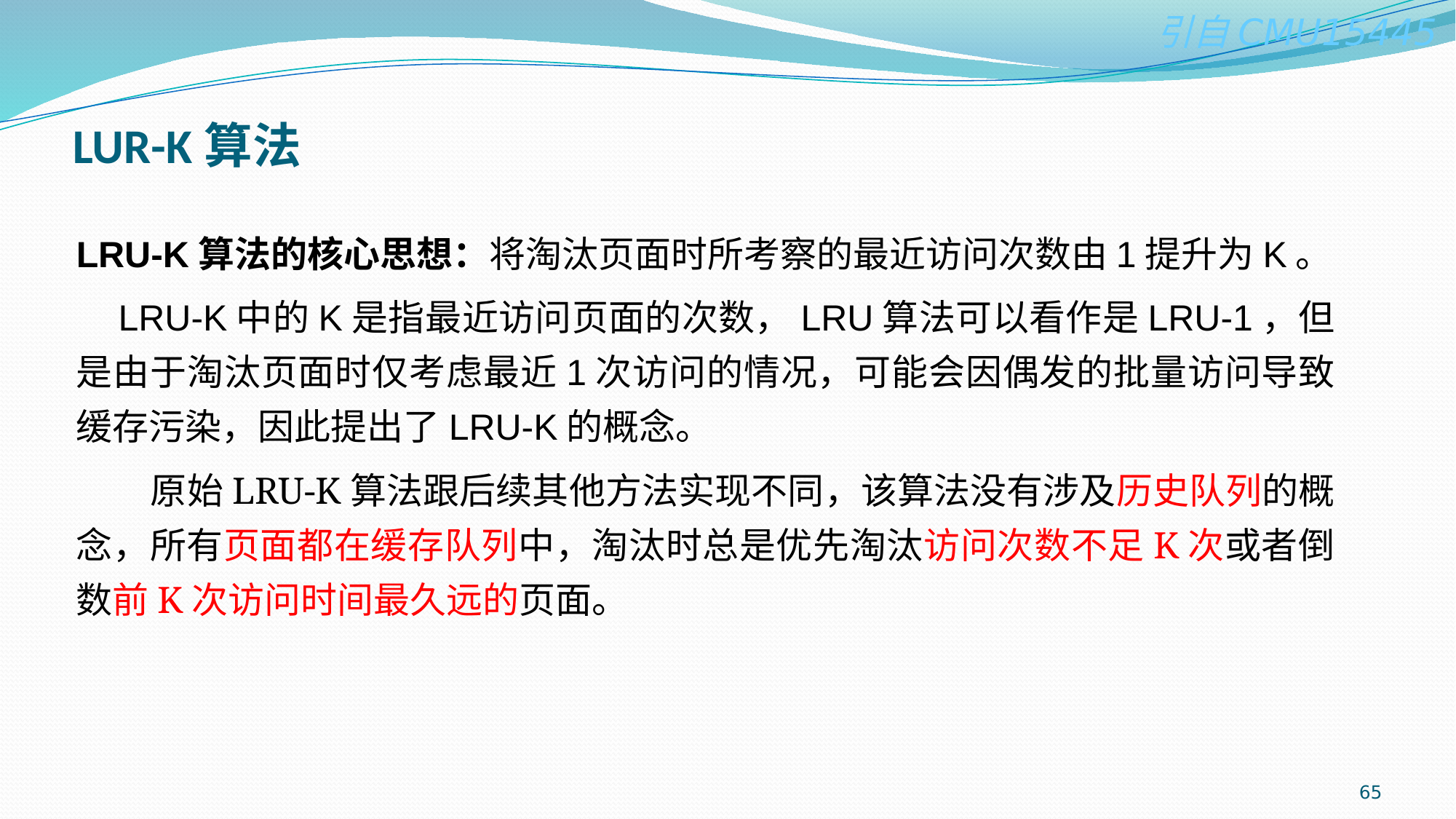

# LUR-K算法
LRU-K算法的核心思想：将淘汰页面时所考察的最近访问次数由1提升为K。
    LRU-K中的K是指最近访问页面的次数，LRU算法可以看作是LRU-1，但是由于淘汰页面时仅考虑最近1次访问的情况，可能会因偶发的批量访问导致缓存污染，因此提出了LRU-K的概念。
原始LRU-K算法跟后续其他方法实现不同，该算法没有涉及历史队列的概念，所有页面都在缓存队列中，淘汰时总是优先淘汰访问次数不足K次或者倒数前K次访问时间最久远的页面。

65